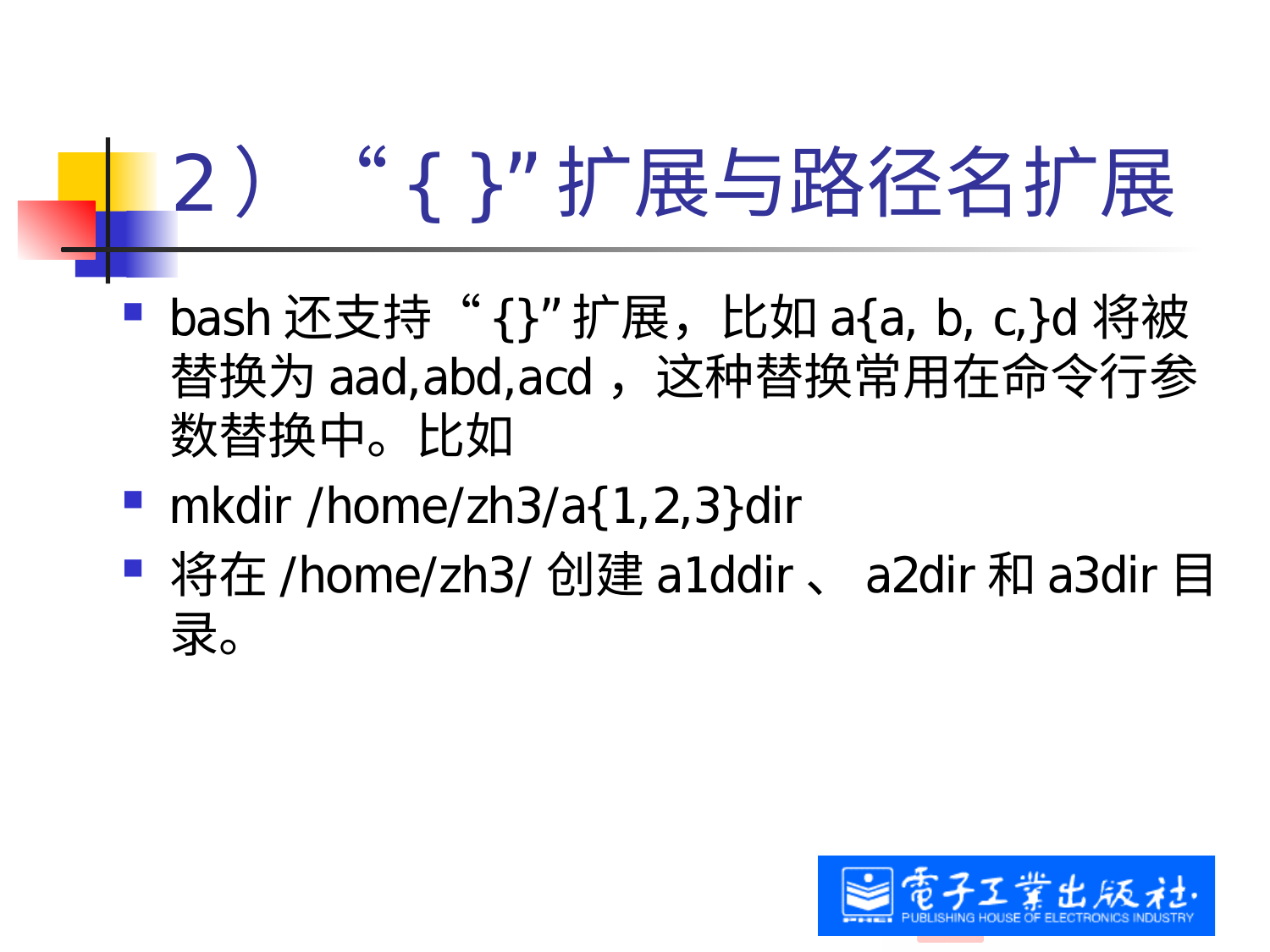

# 2）“{ }”扩展与路径名扩展
bash还支持“{}”扩展，比如a{a, b, c,}d将被替换为aad,abd,acd，这种替换常用在命令行参数替换中。比如
mkdir /home/zh3/a{1,2,3}dir
将在/home/zh3/创建a1ddir、a2dir和a3dir目录。